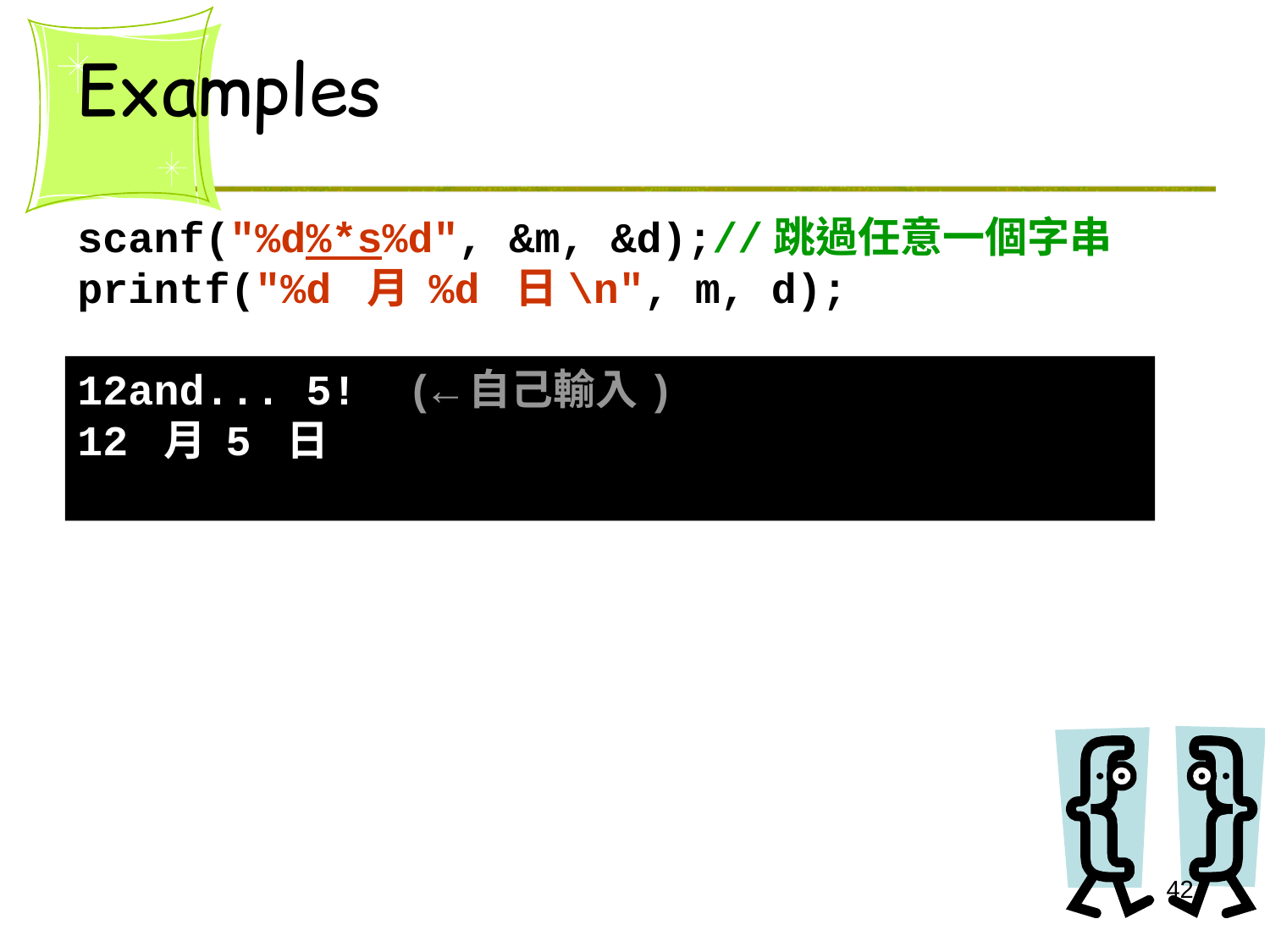

# Examples
scanf("%d%*s%d", &m, &d);
printf("%d 月 %d 日\n", m, d);
                         //跳過任意一個字串
12and... 5!  (←自己輸入)
12 月 5 日

42